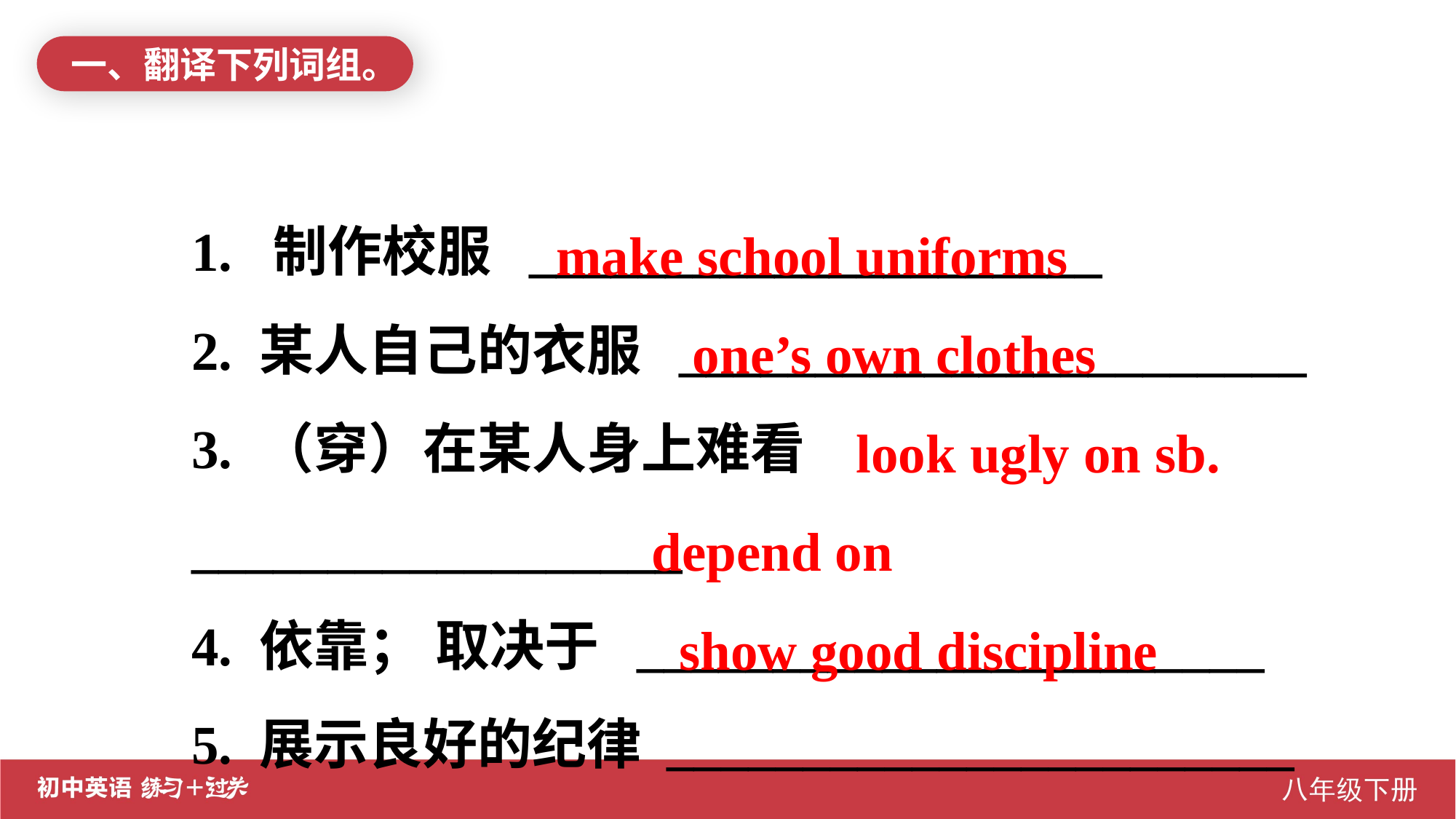

一、翻译下列词组。
1.  制作校服  _____________________
2. 某人自己的衣服  _______________________
3. （穿）在某人身上难看  __________________
4. 依靠； 取决于  _______________________
5. 展示良好的纪律 _______________________
   make school uniforms
             one’s own clothes
                         look ugly on sb.
          depend on
            show good discipline